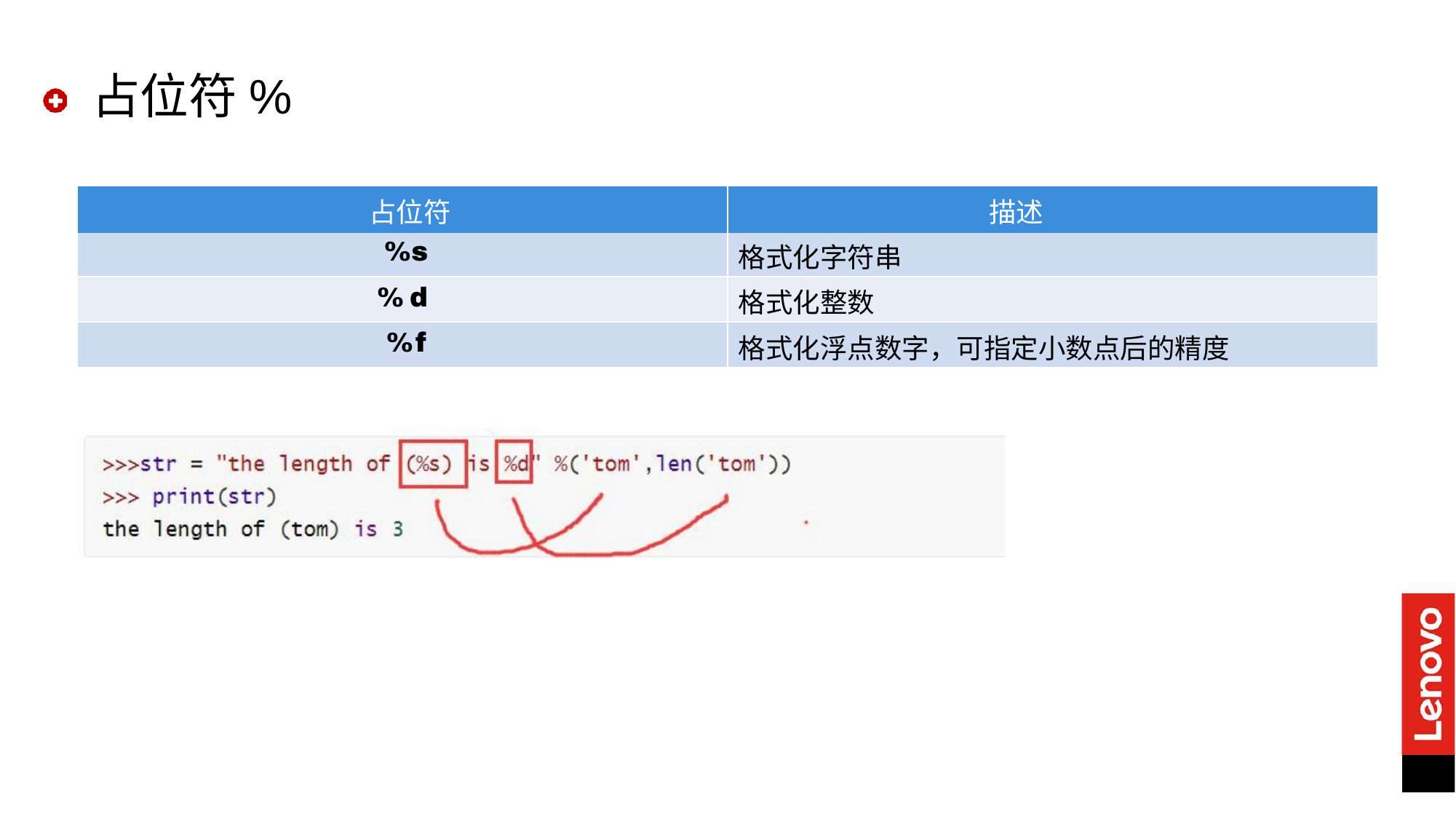

# 占位符%
| 占位符 | 描述 |
| --- | --- |
| %s | 格式化字符串 |
| % d | 格式化整数 |
| % f | 格式化浮点数字，可指定小数点后的精度 |

30